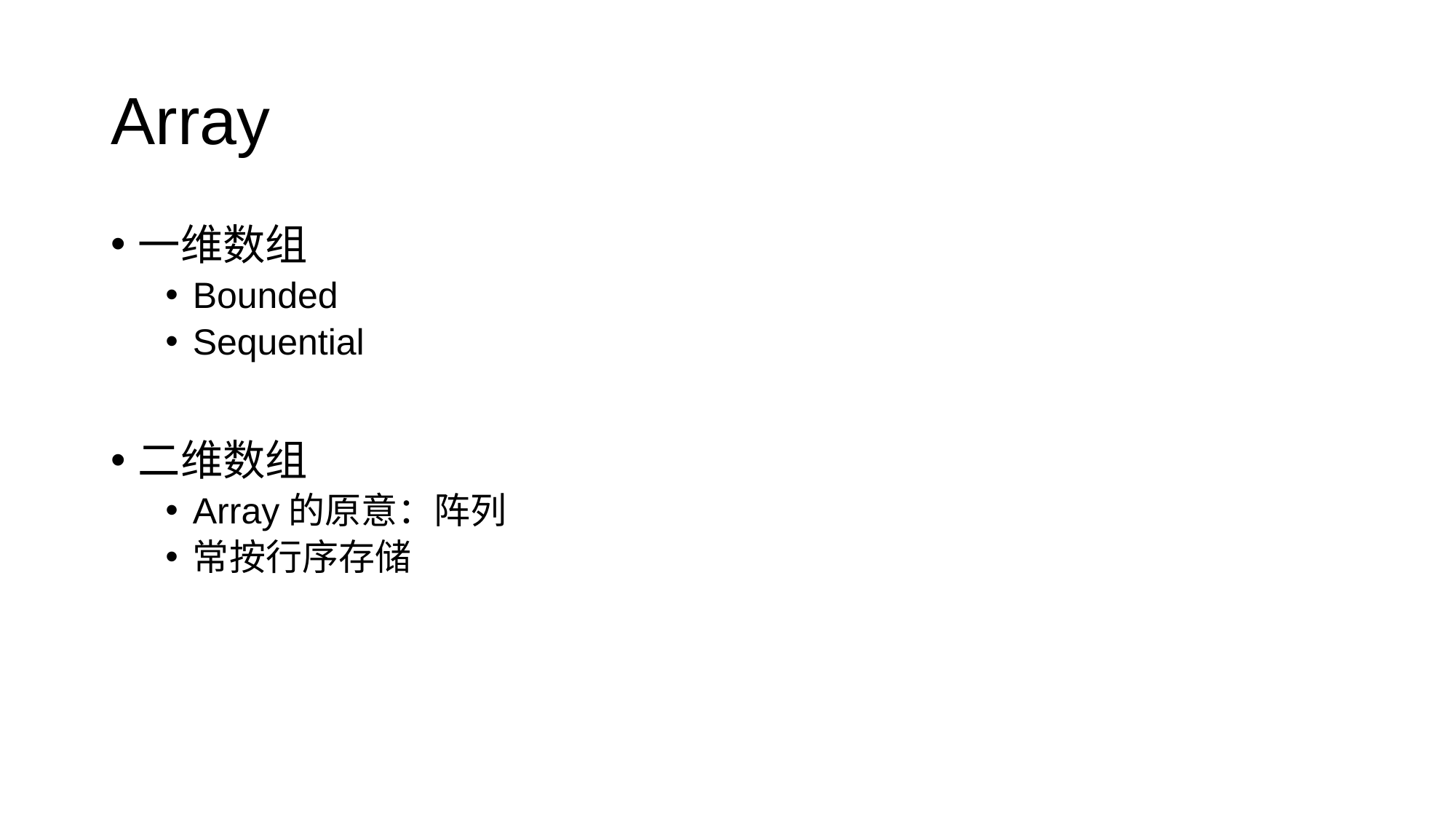

# Array
一维数组
Bounded
Sequential

二维数组
Array的原意：阵列
常按行序存储